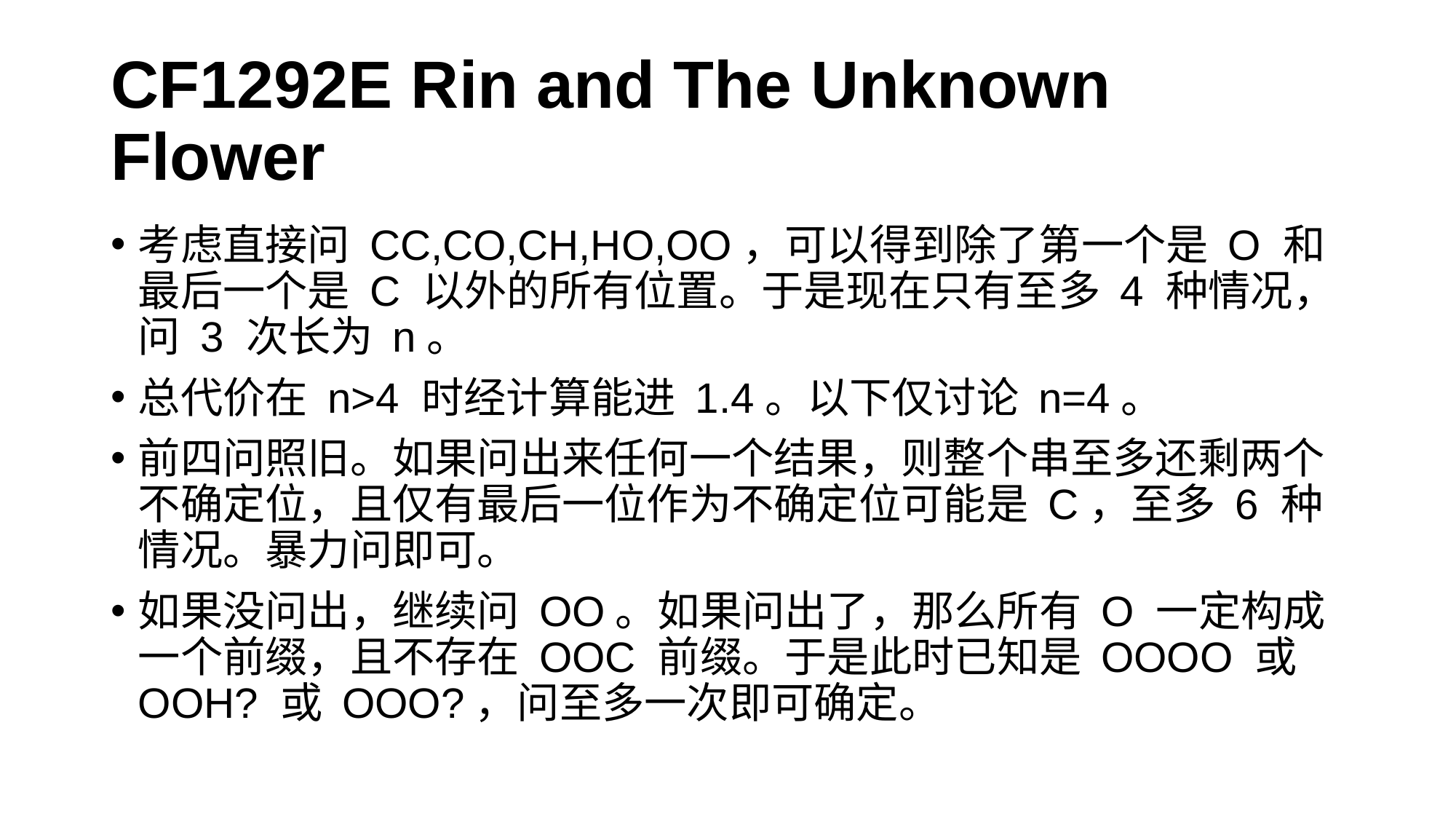

# CF1292E Rin and The Unknown Flower
考虑直接问 CC,CO,CH,HO,OO，可以得到除了第一个是 O 和最后一个是 C 以外的所有位置。于是现在只有至多 4 种情况，问 3 次长为 n。
总代价在 n>4 时经计算能进 1.4。以下仅讨论 n=4。
前四问照旧。如果问出来任何一个结果，则整个串至多还剩两个不确定位，且仅有最后一位作为不确定位可能是 C，至多 6 种情况。暴力问即可。
如果没问出，继续问 OO。如果问出了，那么所有 O 一定构成一个前缀，且不存在 OOC 前缀。于是此时已知是 OOOO 或 OOH? 或 OOO?，问至多一次即可确定。